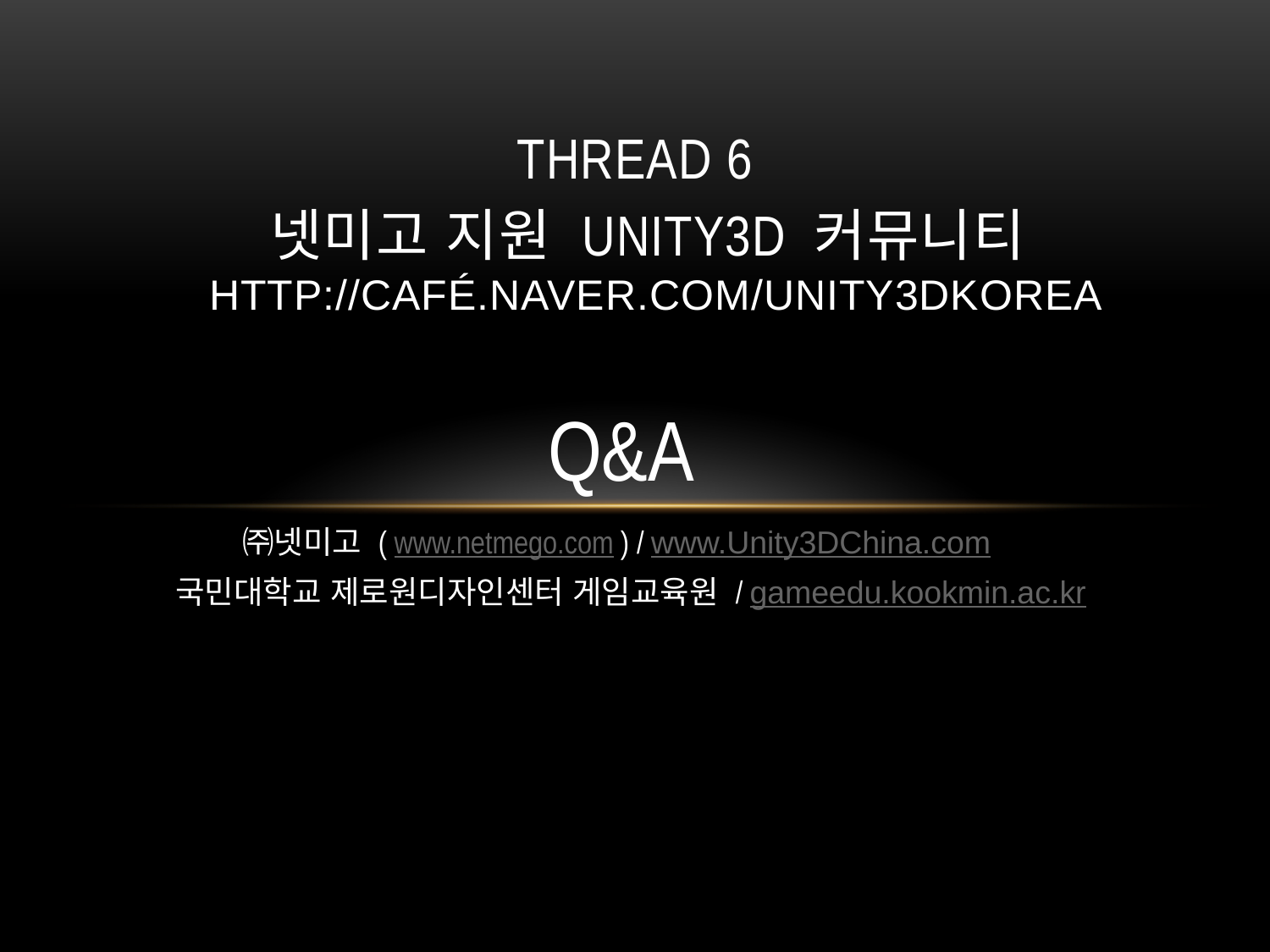

Thread 6
넷미고 지원 Unity3D 커뮤니티
http://Café.naver.com/unity3dkorea
Q&A
㈜넷미고 ( www.netmego.com ) / www.Unity3DChina.com
국민대학교 제로원디자인센터 게임교육원 / gameedu.kookmin.ac.kr